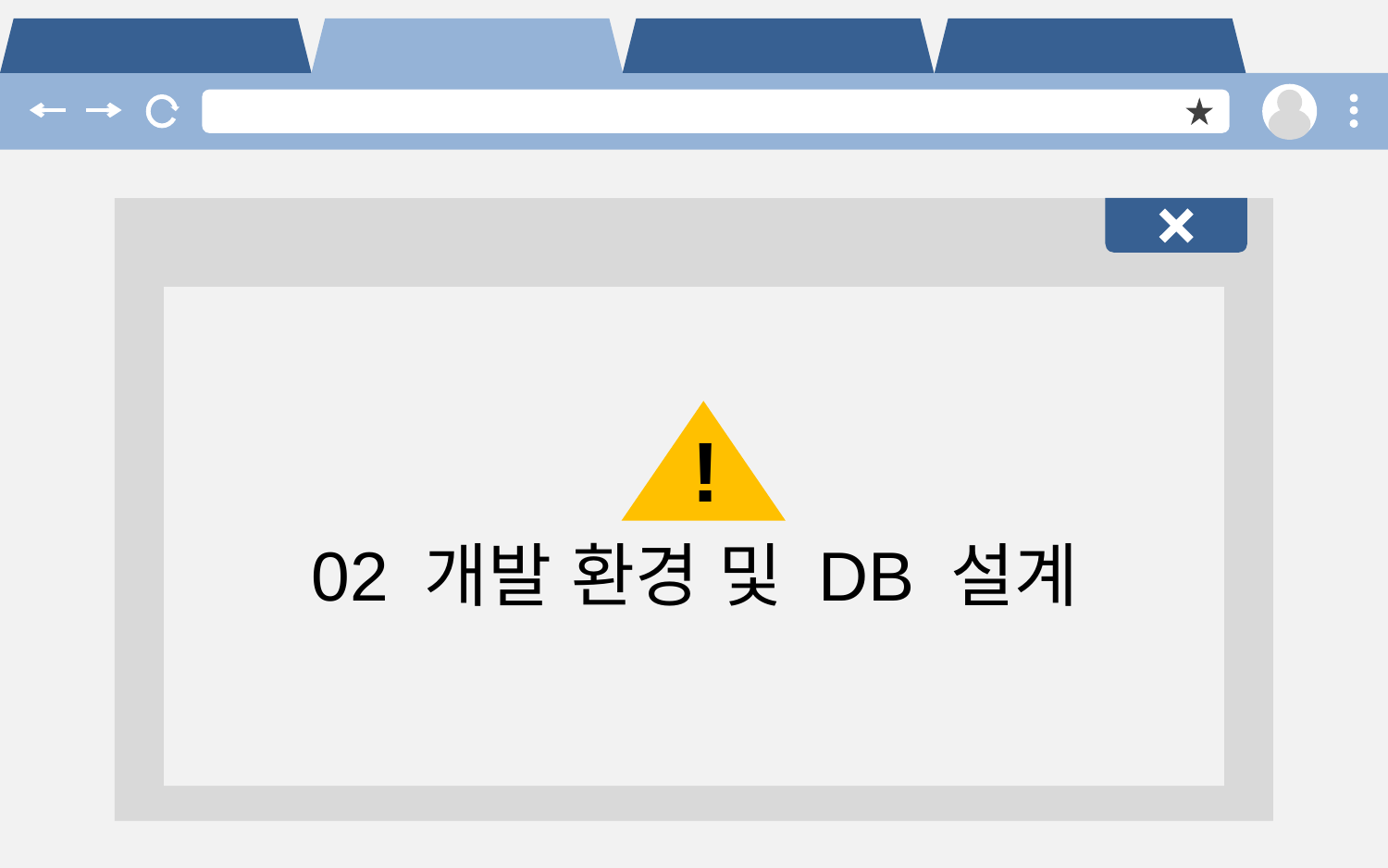

!
02 개발 환경 및 DB 설계